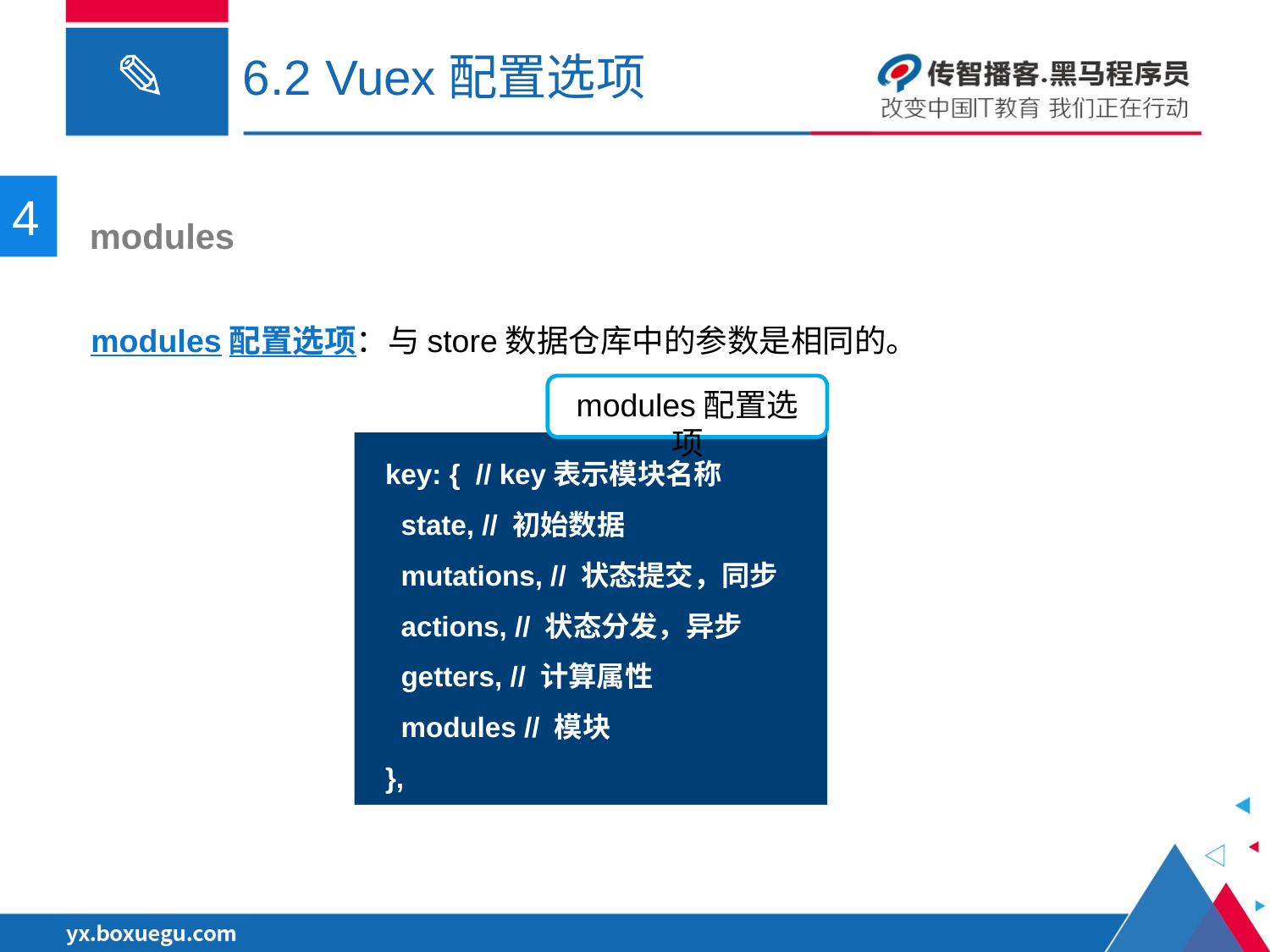

6.2 Vuex配置选项

4
  modules
modules配置选项：与store数据仓库中的参数是相同的。
modules配置选项

key: {  // key表示模块名称
  state, // 初始数据
  mutations, // 状态提交，同步
  actions, // 状态分发，异步
  getters, // 计算属性
  modules // 模块
},